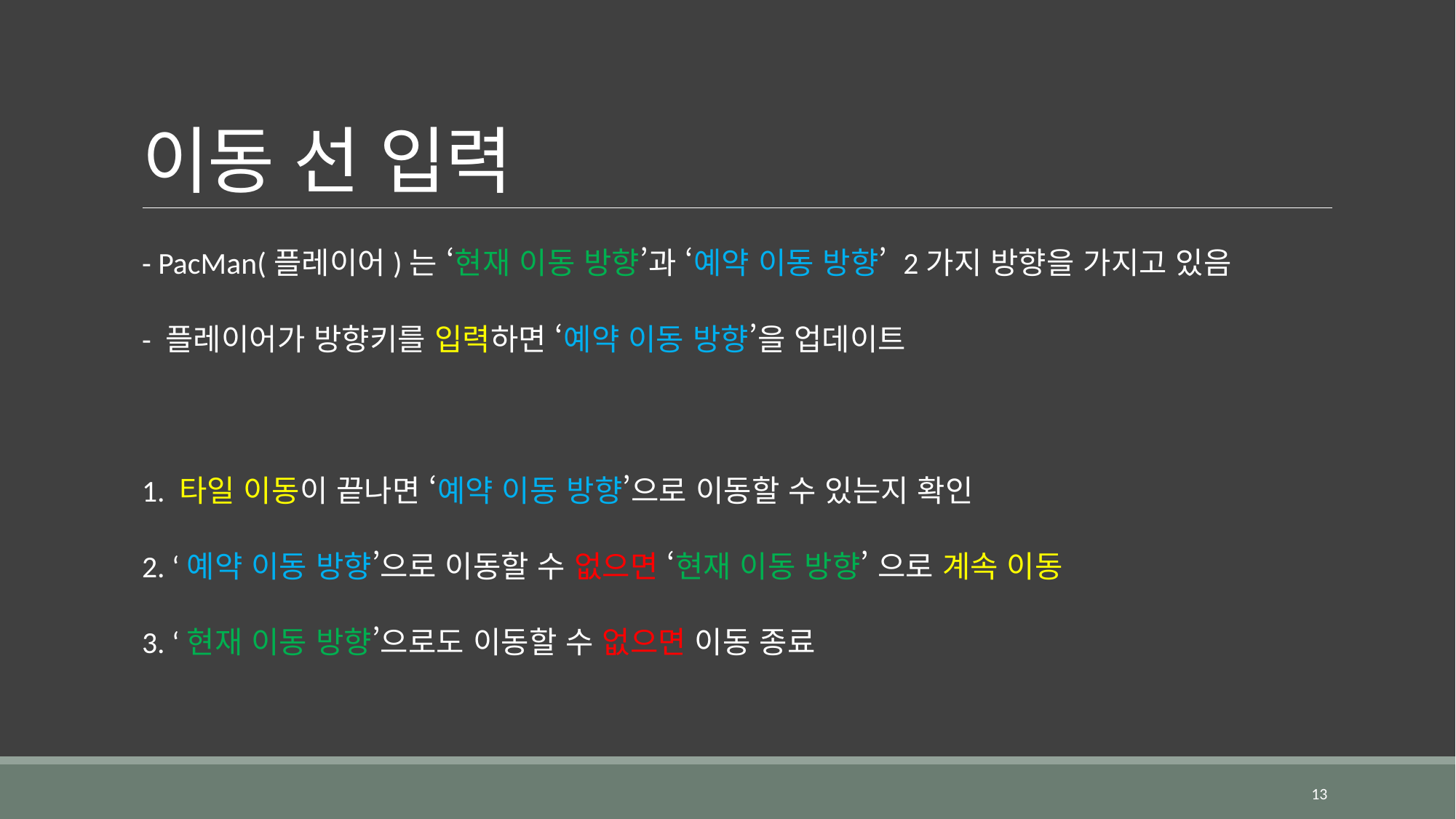

# 이동 선 입력
- PacMan(플레이어)는 ‘현재 이동 방향’과 ‘예약 이동 방향’ 2가지 방향을 가지고 있음
- 플레이어가 방향키를 입력하면 ‘예약 이동 방향’을 업데이트

1. 타일 이동이 끝나면 ‘예약 이동 방향’으로 이동할 수 있는지 확인
2. ‘예약 이동 방향’으로 이동할 수 없으면 ‘현재 이동 방향’ 으로 계속 이동
3. ‘현재 이동 방향’으로도 이동할 수 없으면 이동 종료
13